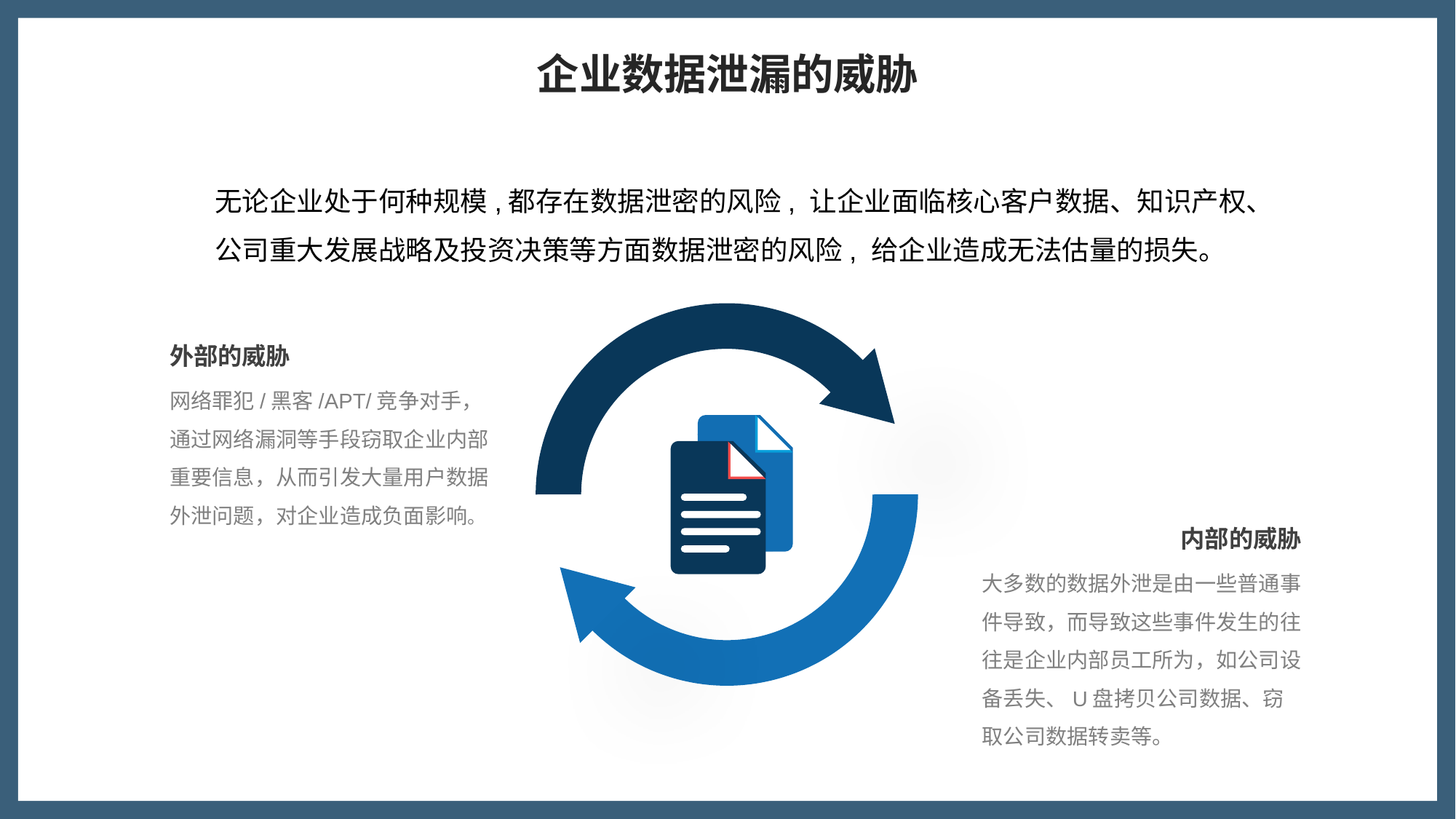

企业数据泄漏的威胁
无论企业处于何种规模,都存在数据泄密的风险, 让企业面临核心客户数据、知识产权、公司重大发展战略及投资决策等方面数据泄密的风险, 给企业造成无法估量的损失。

外部的威胁
网络罪犯/黑客/APT/竞争对手，通过网络漏洞等手段窃取企业内部重要信息，从而引发大量用户数据外泄问题，对企业造成负面影响。

内部的威胁
大多数的数据外泄是由一些普通事件导致，而导致这些事件发生的往往是企业内部员工所为，如公司设备丢失、U盘拷贝公司数据、窃取公司数据转卖等。